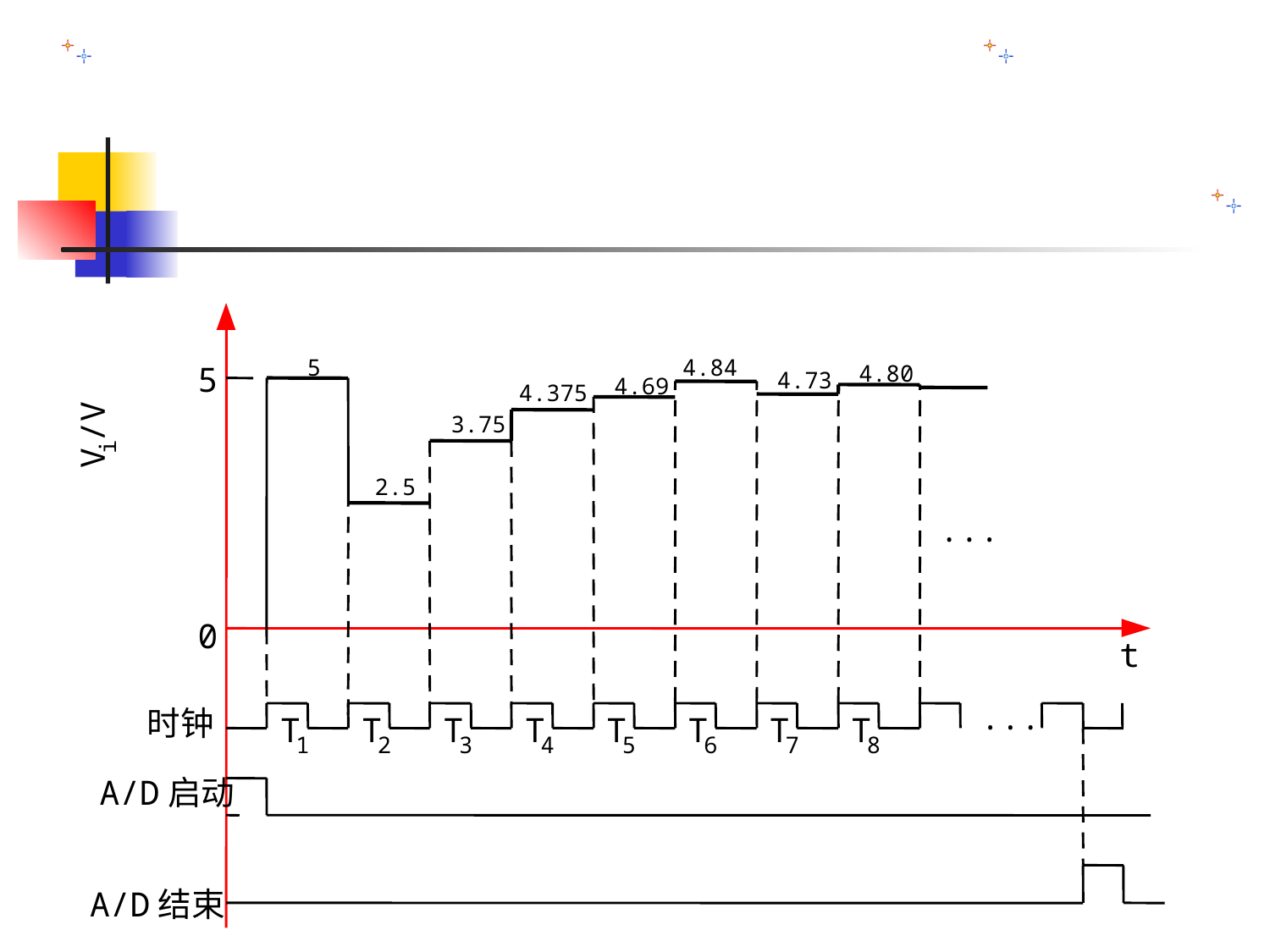

5
4.84
5
4.80
4.73
4.69

4.375

3.75

2.5

...

0

...

时钟

T
T
T
T
T
T
T
T

1
2
3
4
5
6
7
8

/V
i
V
t
A/D启动
A/D结束
55